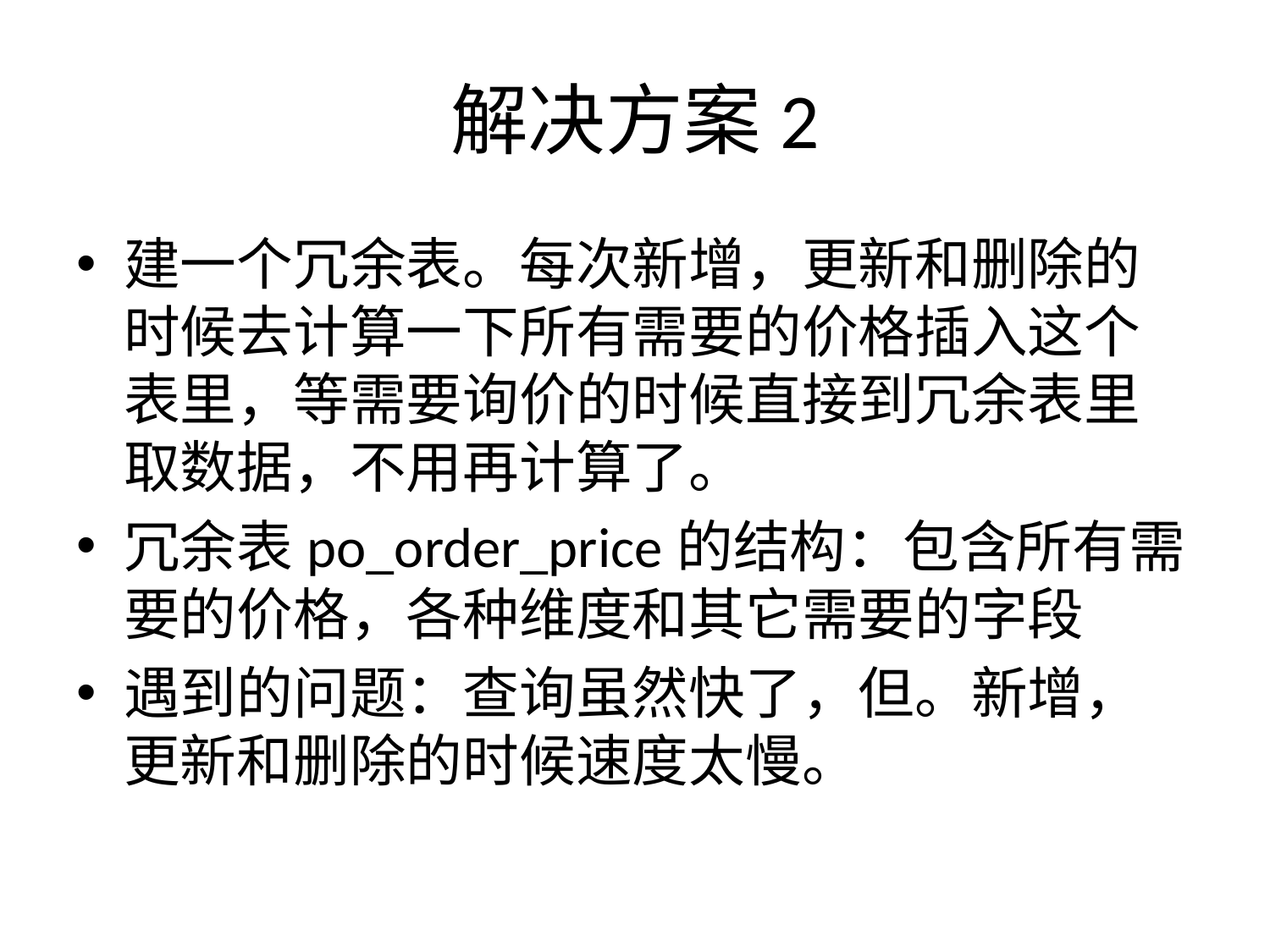

# 解决方案2
建一个冗余表。每次新增，更新和删除的时候去计算一下所有需要的价格插入这个表里，等需要询价的时候直接到冗余表里取数据，不用再计算了。
冗余表po_order_price的结构：包含所有需要的价格，各种维度和其它需要的字段
遇到的问题：查询虽然快了，但。新增，更新和删除的时候速度太慢。